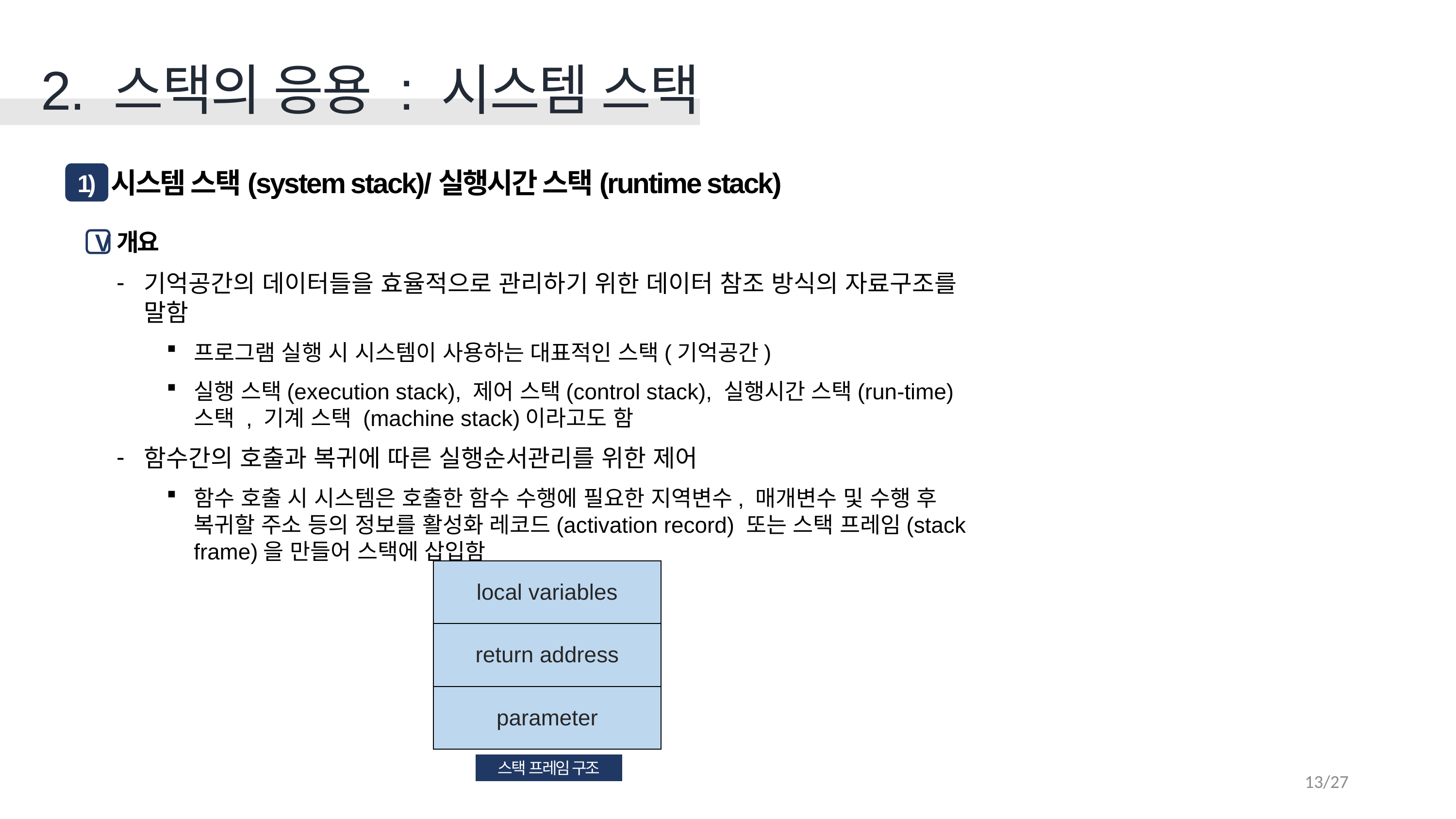

2. 스택의 응용 : 시스템 스택

시스템 스택(system stack)/실행시간 스택(runtime stack)
1)
개요

기억공간의 데이터들을 효율적으로 관리하기 위한 데이터 참조 방식의 자료구조를 말함

프로그램 실행 시 시스템이 사용하는 대표적인 스택(기억공간)

실행 스택(execution stack), 제어 스택(control stack), 실행시간 스택(run-time)
스택 , 기계 스택 (machine stack)이라고도 함

함수간의 호출과 복귀에 따른 실행순서관리를 위한 제어

함수 호출 시 시스템은 호출한 함수 수행에 필요한 지역변수, 매개변수 및 수행 후 복귀할 주소 등의 정보를 활성화 레코드(activation record) 또는 스택 프레임(stack frame)을 만들어 스택에 삽입함
V
| local variables |
| --- |
| return address |
| parameter |
스택 프레임 구조
13/27